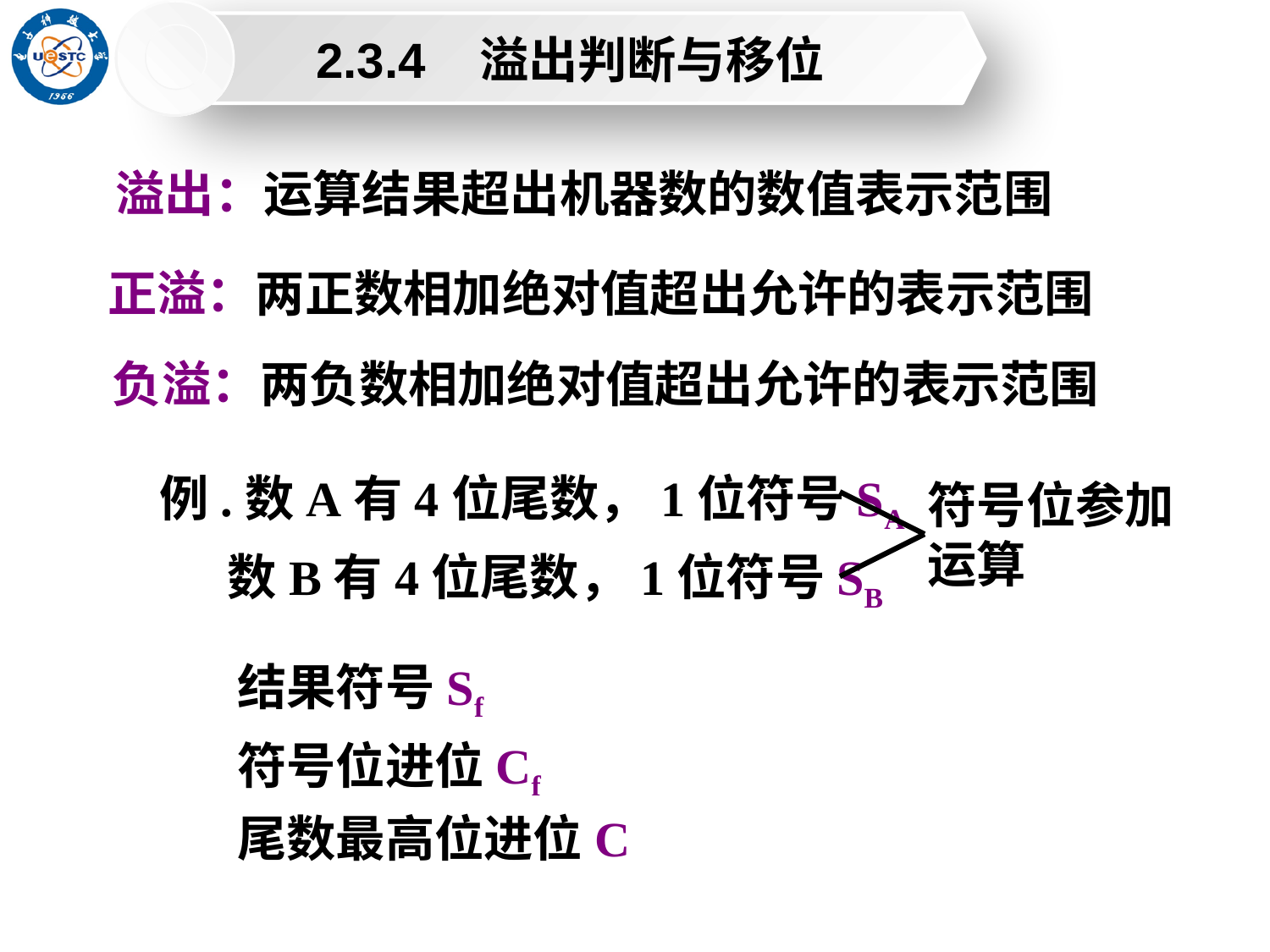

2.3.4   溢出判断与移位

溢出：运算结果超出机器数的数值表示范围
正溢：两正数相加绝对值超出允许的表示范围
负溢：两负数相加绝对值超出允许的表示范围
例.数A有4位尾数，1位符号SA
     数B有4位尾数，1位符号SB
符号位参加运算

结果符号Sf
符号位进位Cf
尾数最高位进位C